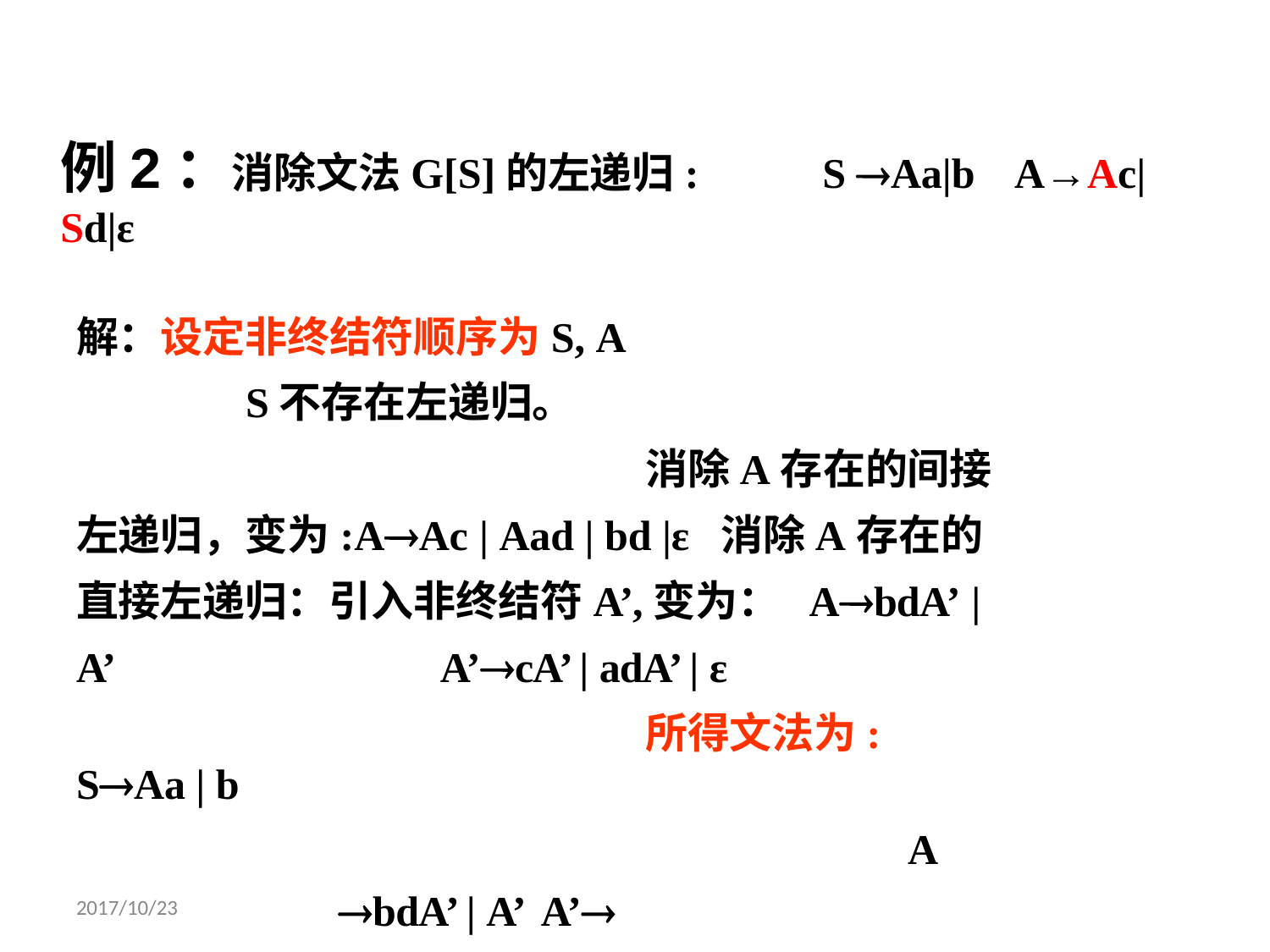

# 例2：消除文法G[S]的左递归:	S →Aa|b    A→Ac|Sd|ε
                解：设定非终结符顺序为S, A			    S不存在左递归。
消除A存在的间接左递归，变为:A→Ac | Aad | bd |ε  消除A存在的直接左递归：引入非终结符A’,变为：  A→bdA’ | A’	A’→cA’ | adA’ | ε
所得文法为:	S→Aa | b
A→bdA’ | A’  A’→ cA’ | adA’| ε
2017/10/23
20